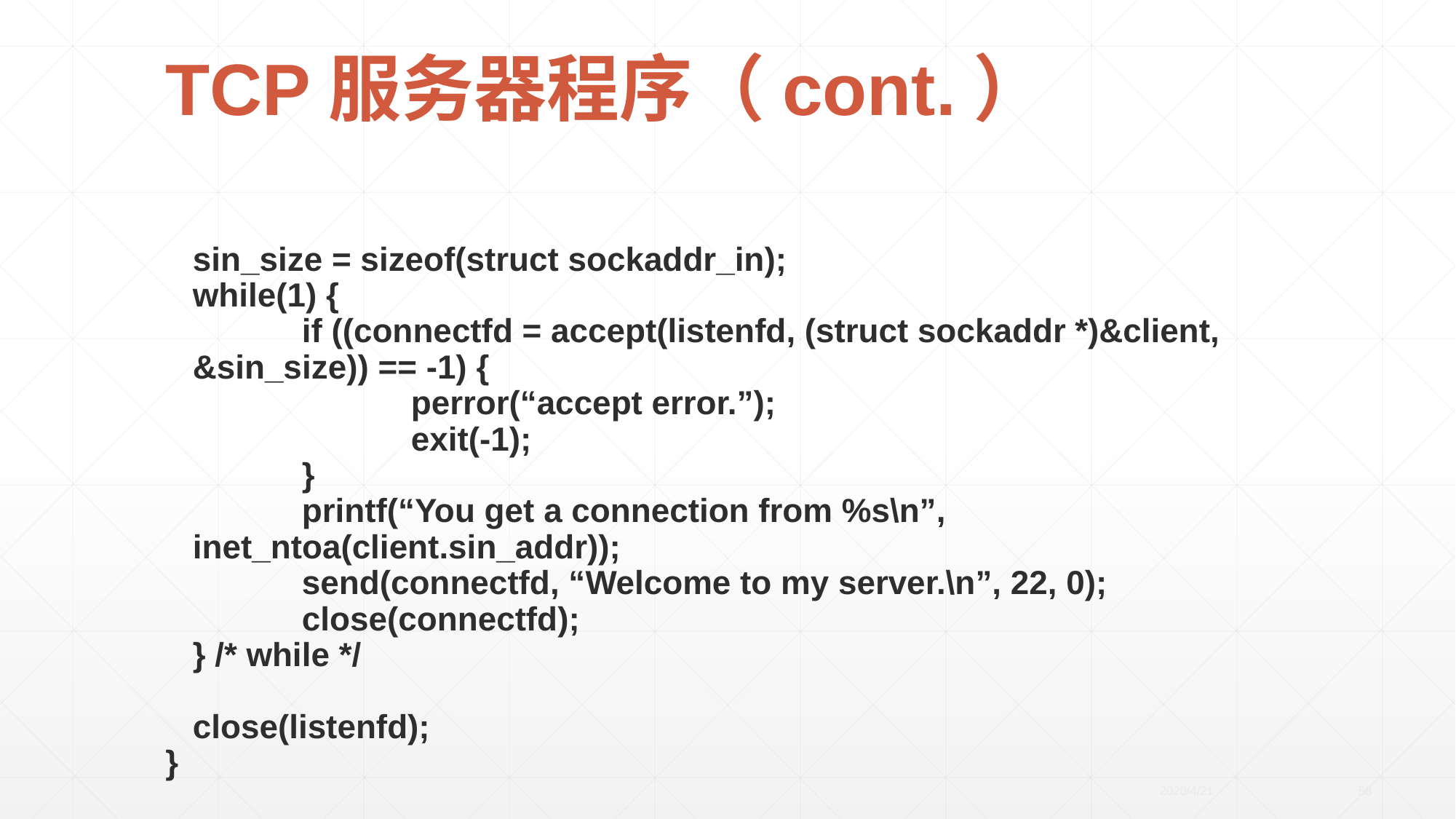

# TCP服务器程序（cont.）
	sin_size = sizeof(struct sockaddr_in);
	while(1) {
		if ((connectfd = accept(listenfd, (struct sockaddr *)&client, &sin_size)) == -1) {
			perror(“accept error.”);
			exit(-1);
		}
		printf(“You get a connection from %s\n”, inet_ntoa(client.sin_addr));
		send(connectfd, “Welcome to my server.\n”, 22, 0);
		close(connectfd);
	} /* while */

	close(listenfd);
}
2020/4/21
58